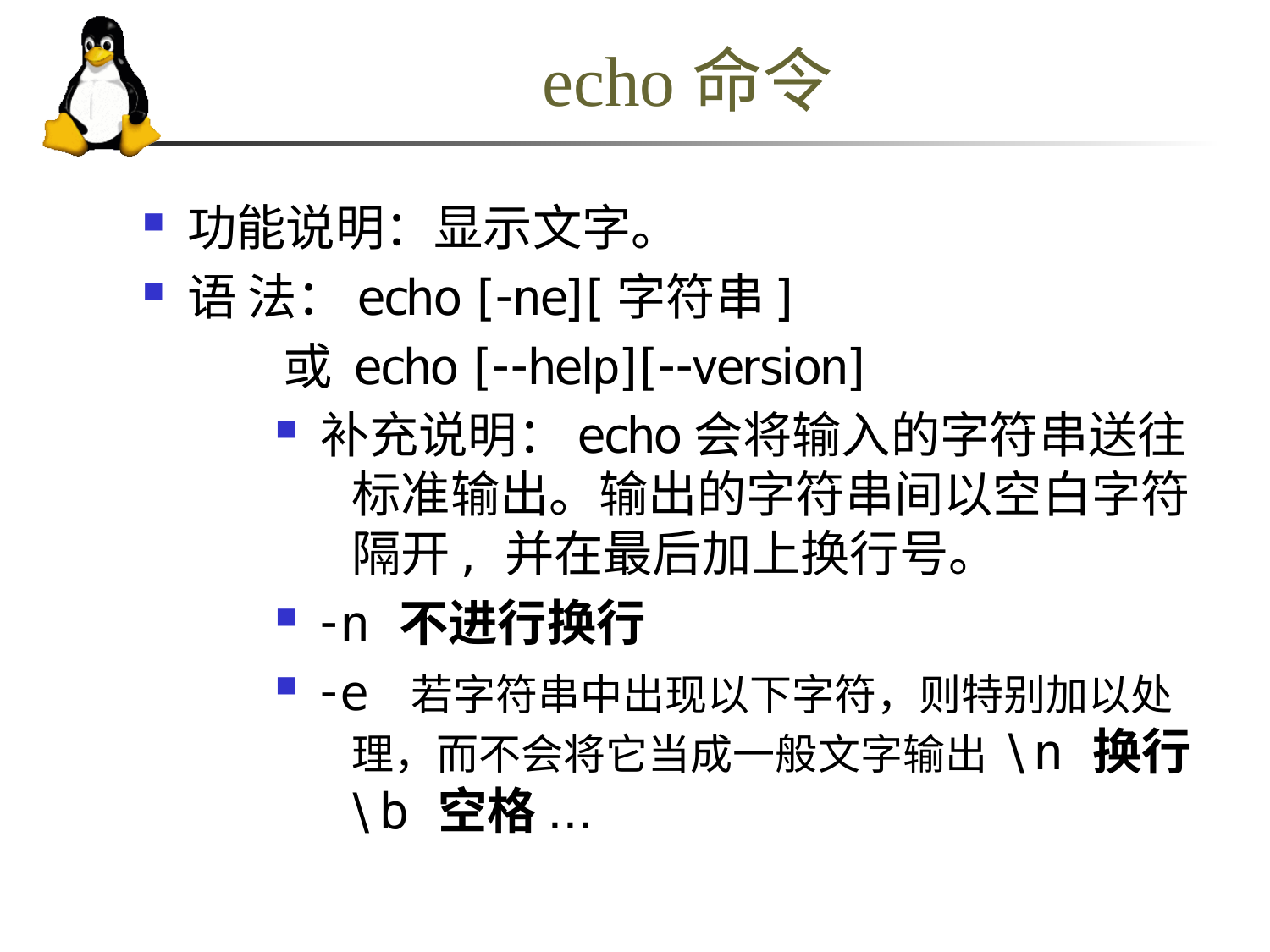

# echo命令
功能说明：显示文字。
语 法：echo [-ne][字符串]
 或 echo [--help][--version]
补充说明：echo会将输入的字符串送往标准输出。输出的字符串间以空白字符隔开, 并在最后加上换行号。
-n 不进行换行
-e  若字符串中出现以下字符，则特别加以处理，而不会将它当成一般文字输出 \n 换行 \b 空格...